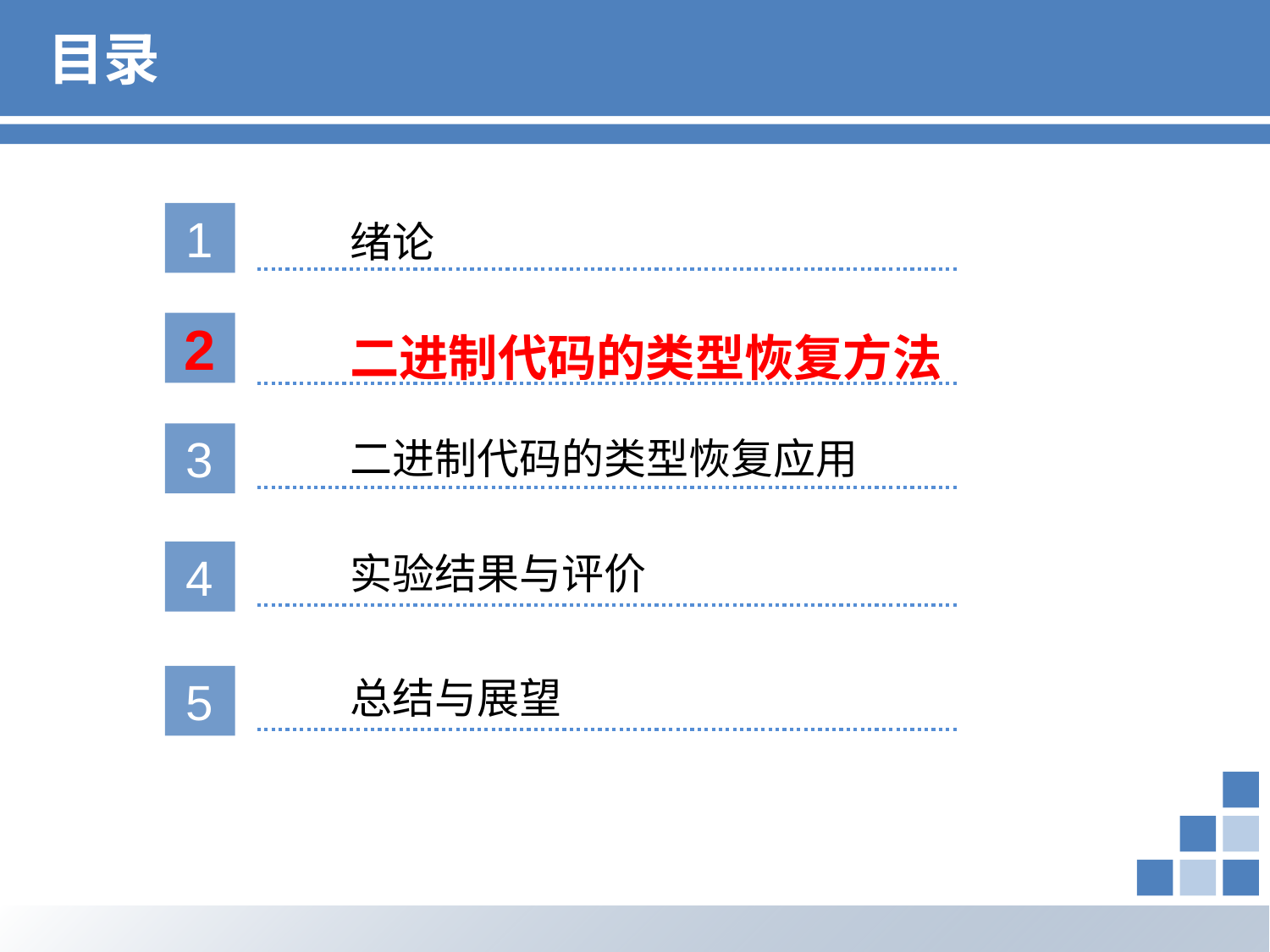

# 目录

1
绪论
2
二进制代码的类型恢复方法
3
二进制代码的类型恢复应用
实验结果与评价
4
总结与展望
5